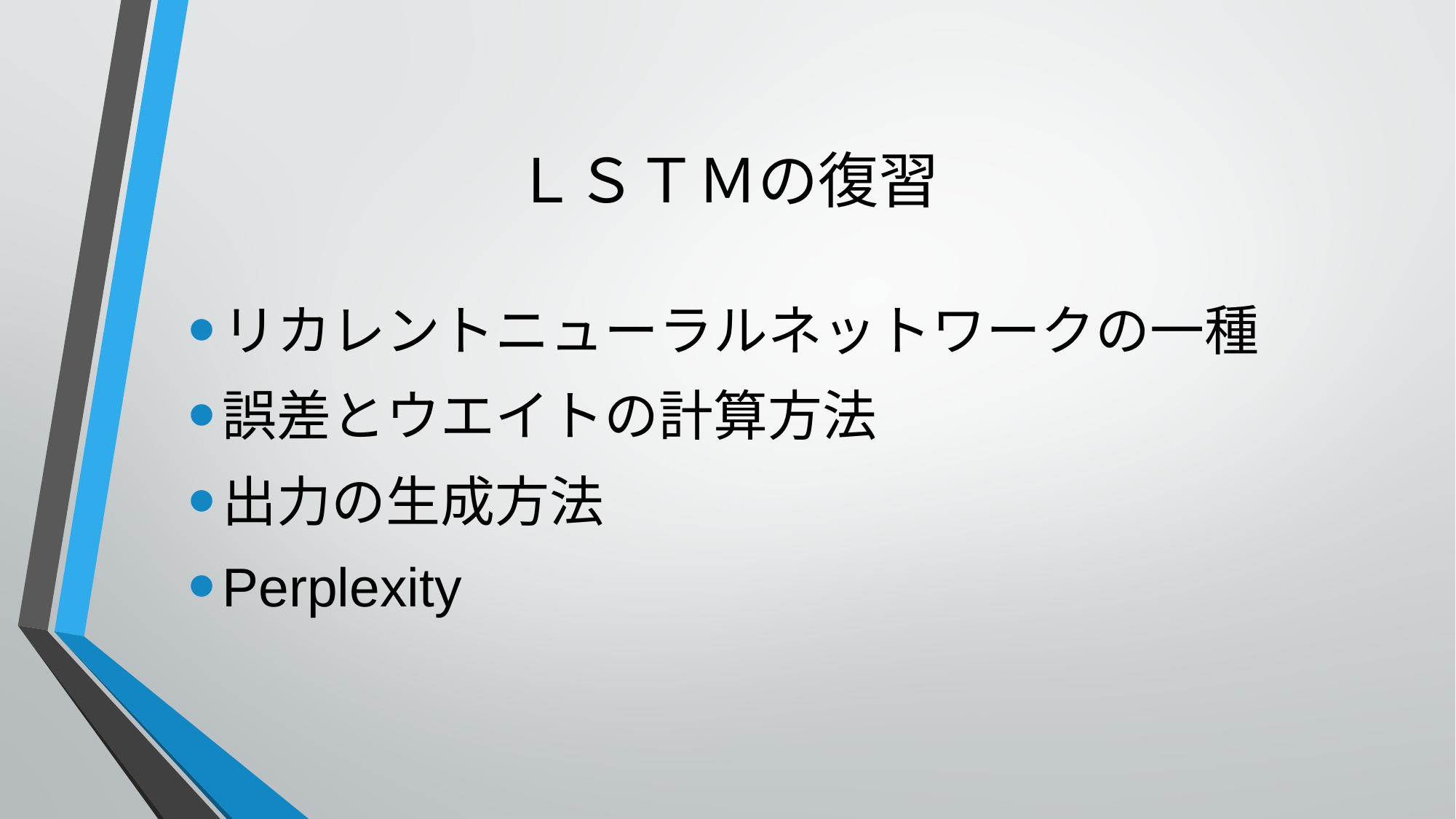

# ＬＳＴＭの復習
リカレントニューラルネットワークの一種
誤差とウエイトの計算方法
出力の生成方法
Perplexity